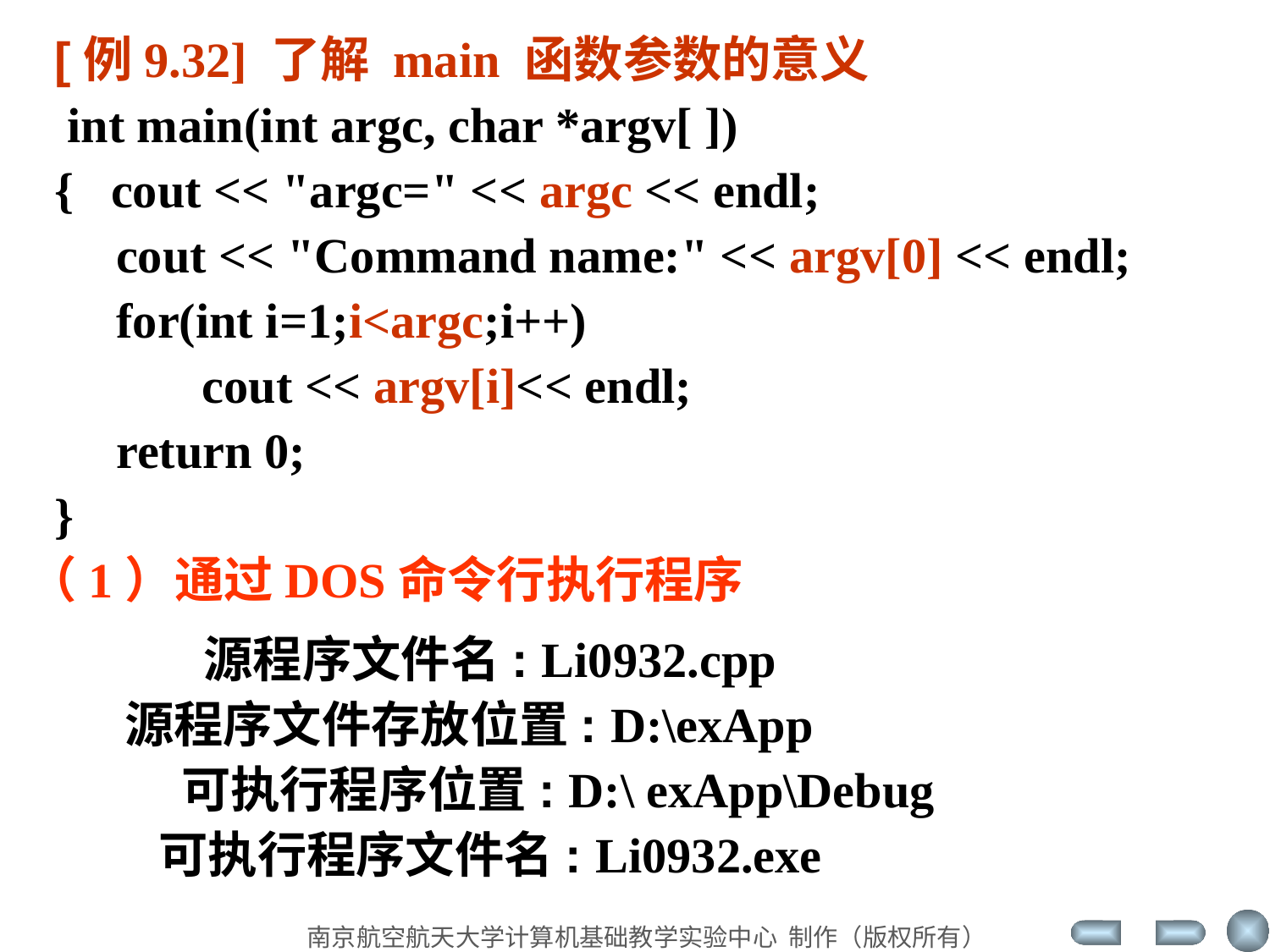

[例9.32] 了解 main 函数参数的意义
 int main(int argc, char *argv[ ])
{   cout << "argc=" << argc << endl;
     cout << "Command name:" << argv[0] << endl;
     for(int i=1;i<argc;i++)
            cout << argv[i]<< endl;
     return 0;
}
（1）通过DOS命令行执行程序
      源程序文件名: Li0932.cpp
源程序文件存放位置: D:\exApp
    可执行程序位置: D:\ exApp\Debug
  可执行程序文件名: Li0932.exe